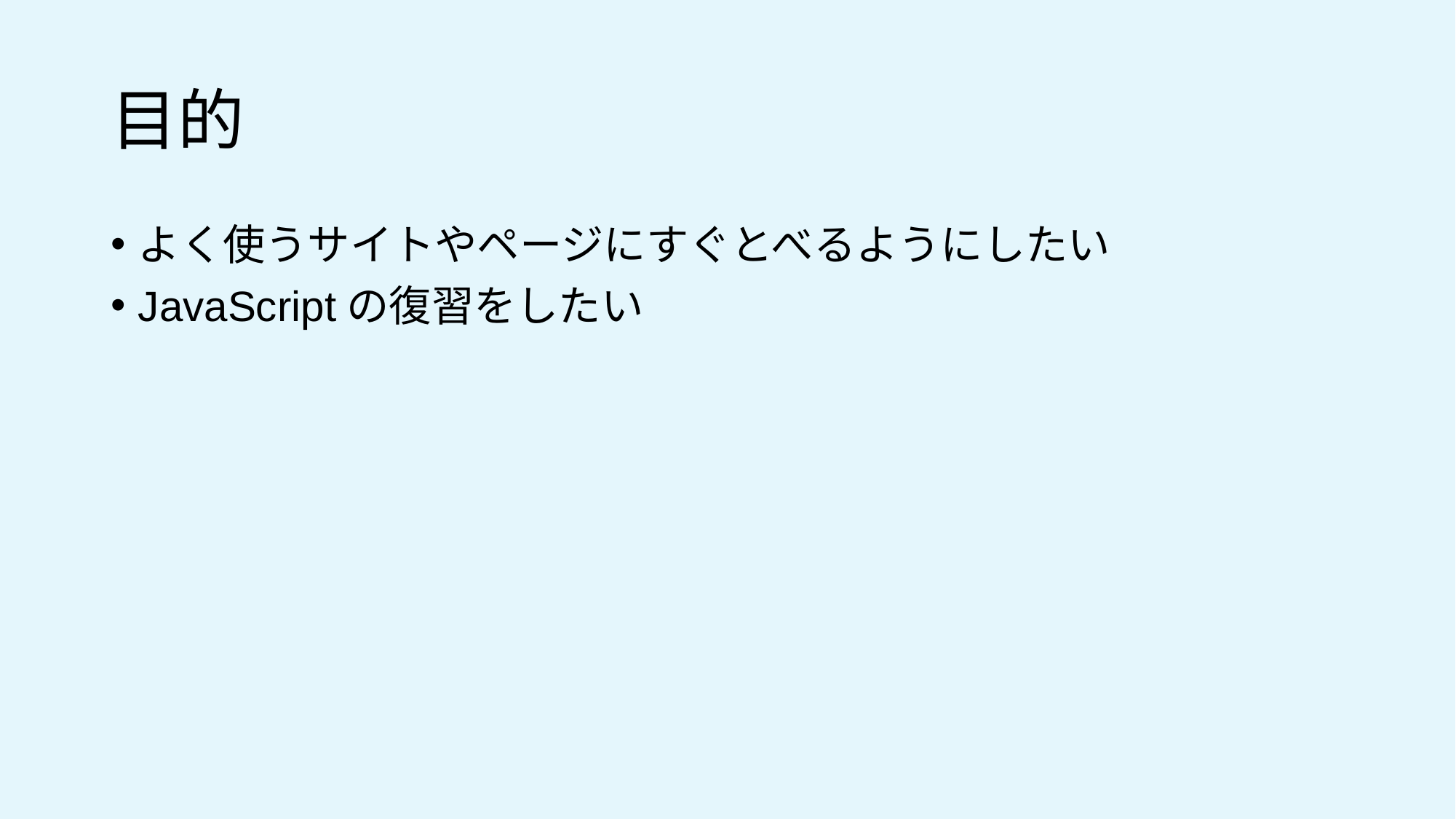

# 目的
よく使うサイトやページにすぐとべるようにしたい
JavaScriptの復習をしたい